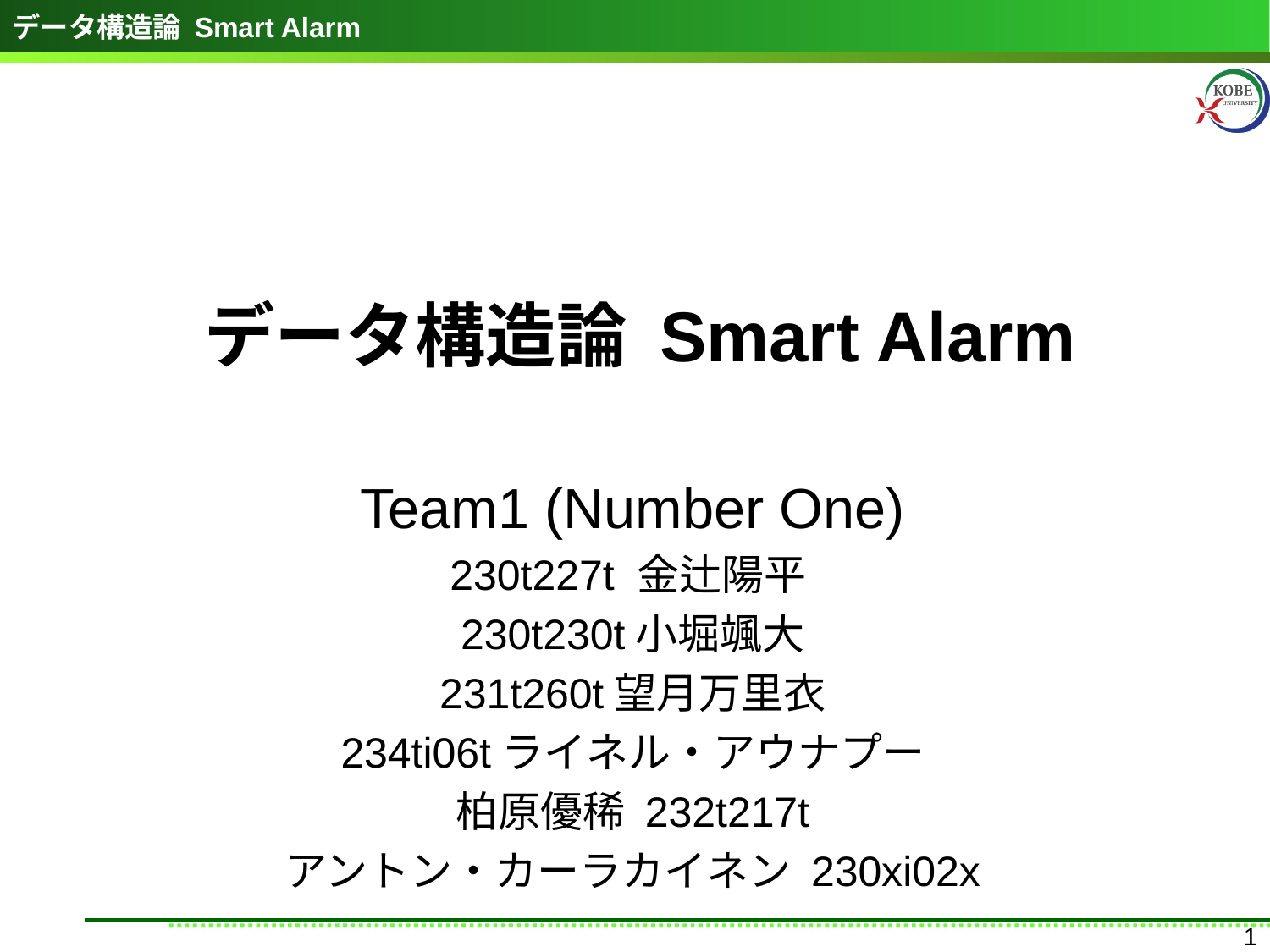

データ構造論 Smart Alarm
Team1 (Number One)
230t227t 金辻陽平
230t230t小堀颯大
231t260t望月万里衣
234ti06tライネル・アウナプー
柏原優稀 232t217t
アントン・カーラカイネン 230xi02x
1